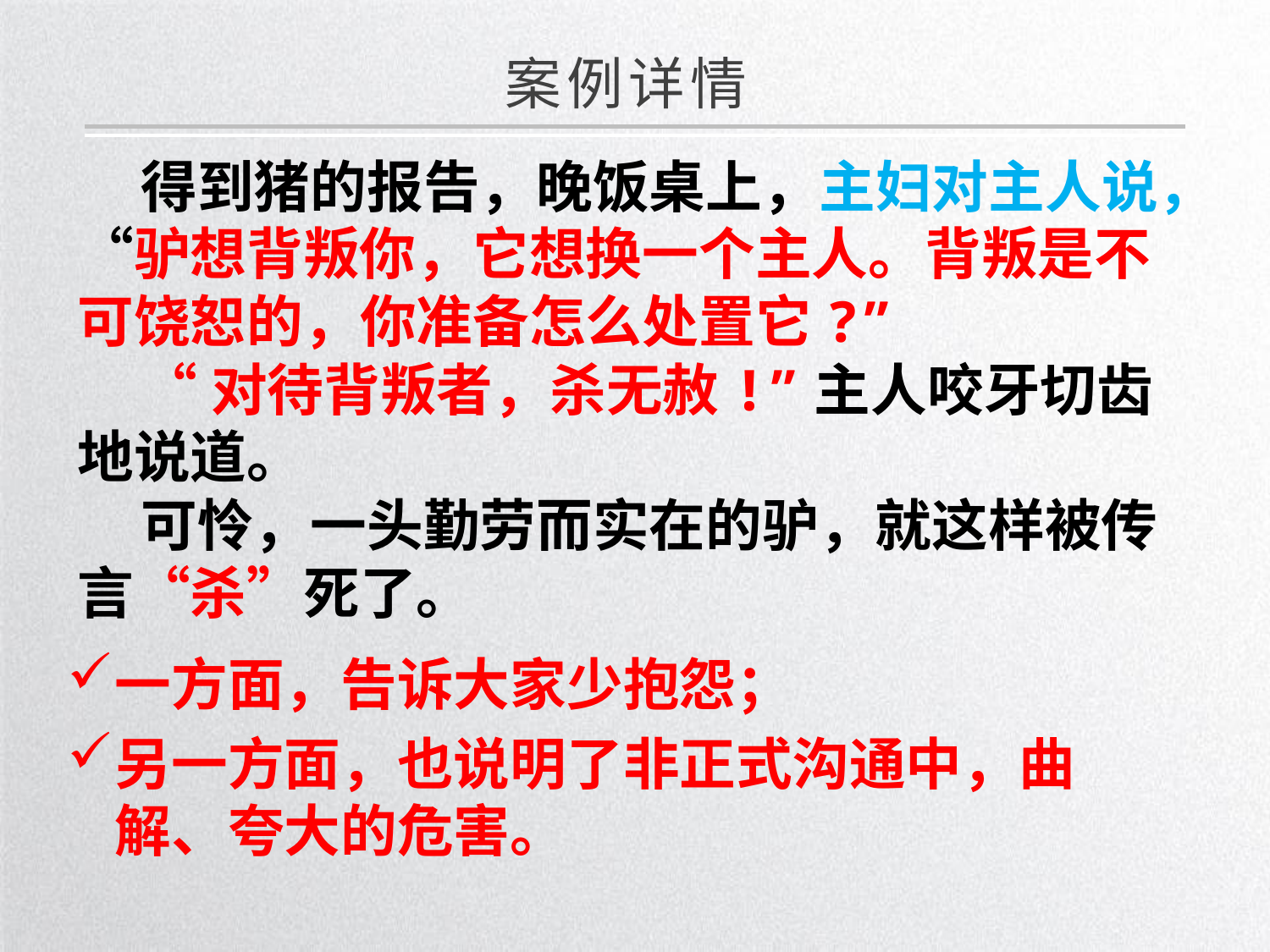

案例详情
得到猪的报告，晚饭桌上，主妇对主人说，“驴想背叛你，它想换一个主人。背叛是不可饶恕的，你准备怎么处置它?”
“对待背叛者，杀无赦!”主人咬牙切齿地说道。
可怜，一头勤劳而实在的驴，就这样被传言“杀”死了。
一方面，告诉大家少抱怨；
另一方面，也说明了非正式沟通中，曲解、夸大的危害。